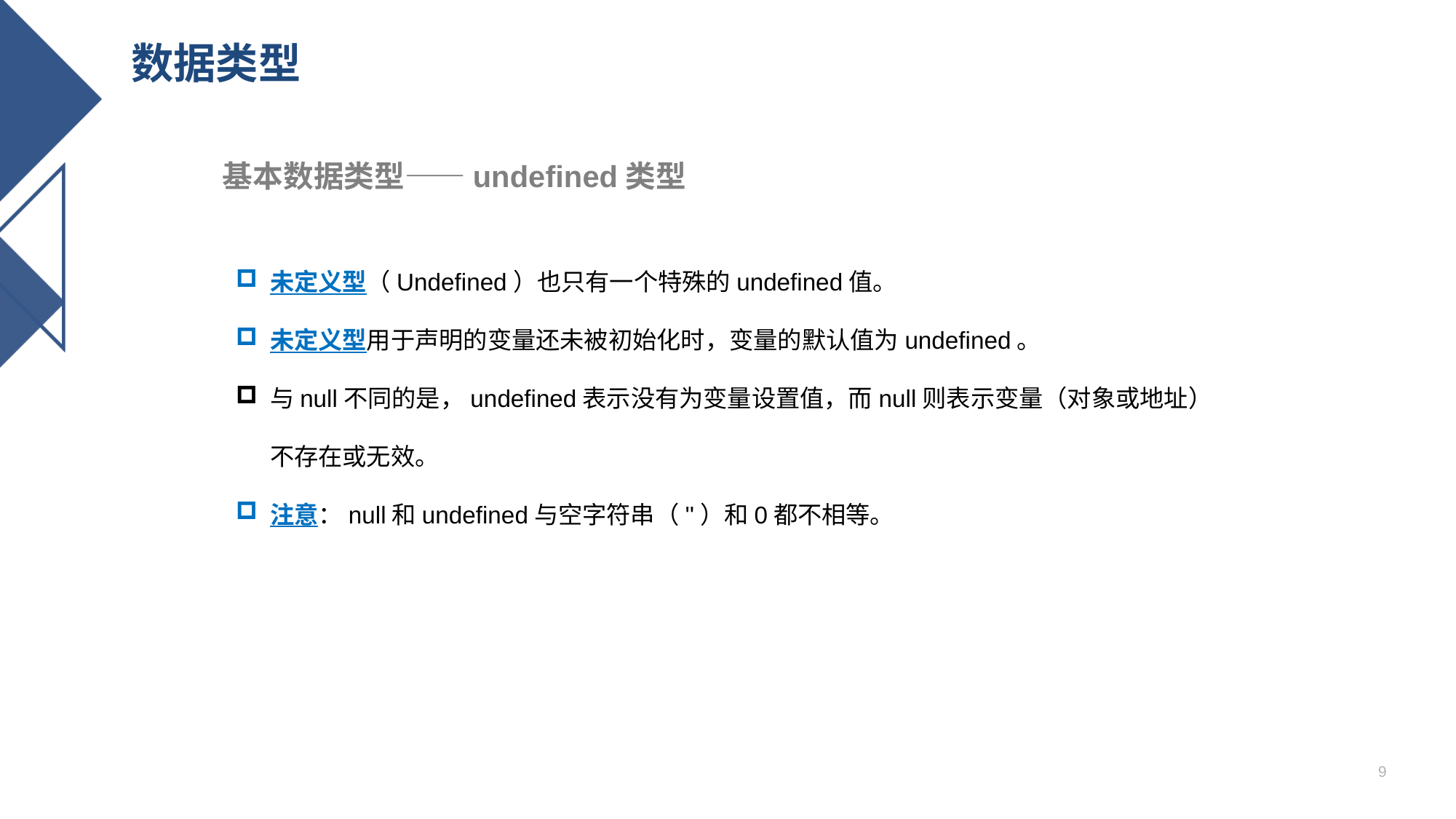

# 数据类型
基本数据类型——undefined类型
未定义型（Undefined）也只有一个特殊的undefined值。
未定义型用于声明的变量还未被初始化时，变量的默认值为undefined。
与null不同的是，undefined表示没有为变量设置值，而null则表示变量（对象或地址）不存在或无效。
注意：null和undefined与空字符串（''）和0都不相等。
9